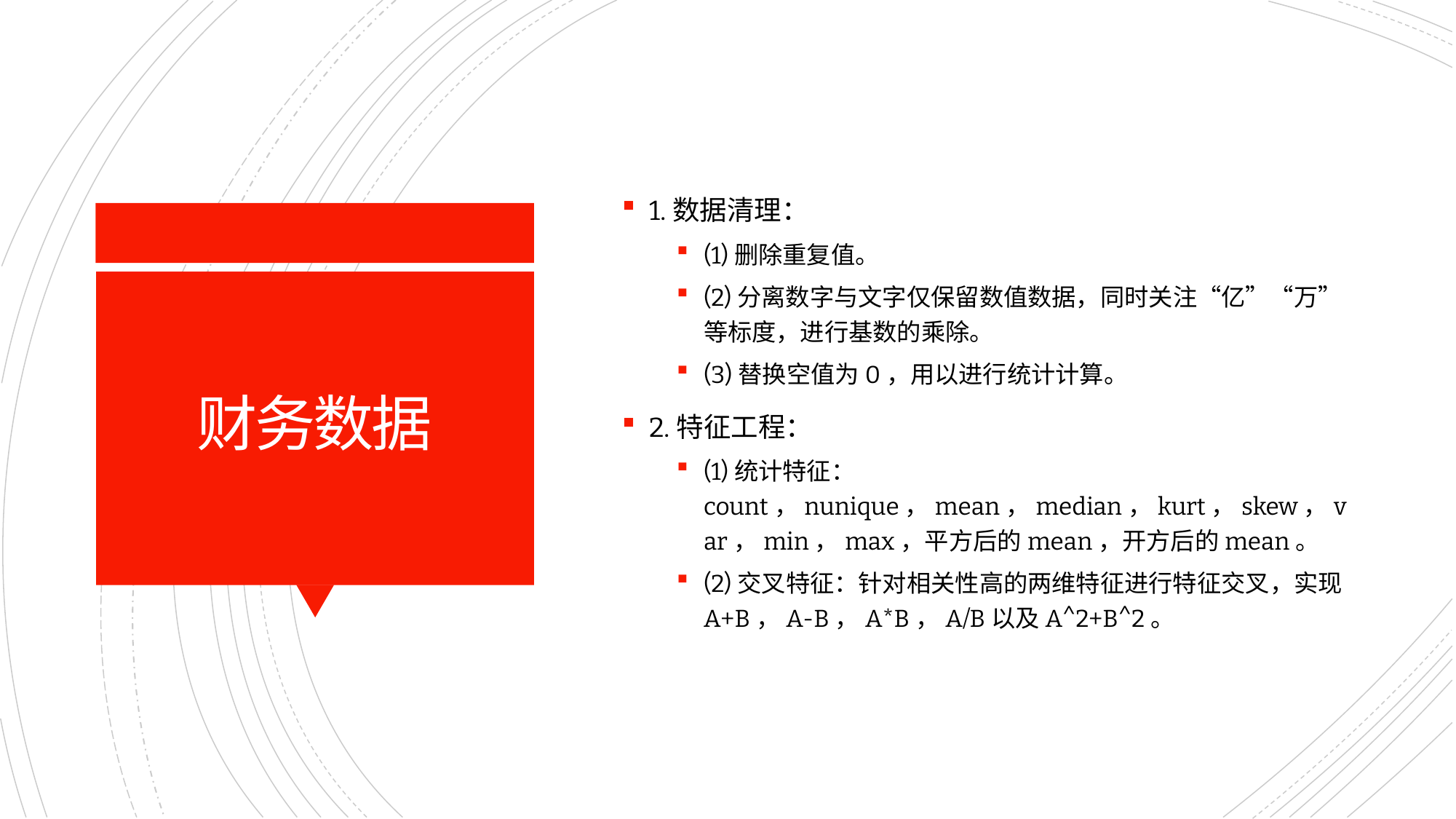

1.数据清理：
(1)删除重复值。
(2)分离数字与文字仅保留数值数据，同时关注“亿”“万”等标度，进行基数的乘除。
(3)替换空值为0，用以进行统计计算。
2.特征工程：
(1)统计特征：count，nunique，mean，median，kurt，skew，var，min，max，平方后的mean，开方后的mean。
(2)交叉特征：针对相关性高的两维特征进行特征交叉，实现A+B，A-B，A*B，A/B以及A^2+B^2。
# 财务数据